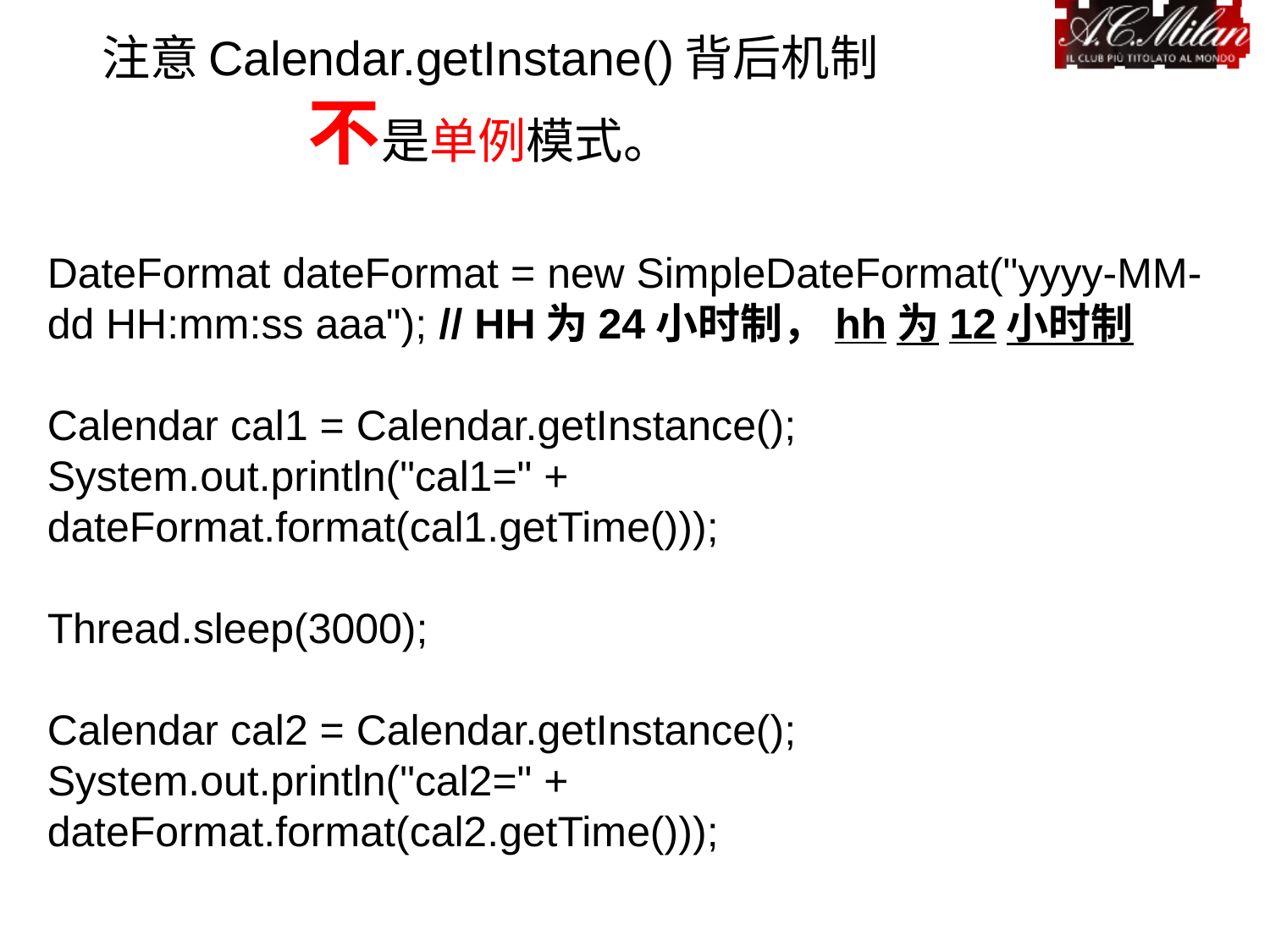

注意Calendar.getInstane()背后机制不是单例模式。

DateFormat dateFormat = new SimpleDateFormat("yyyy-MM-dd HH:mm:ss aaa"); // HH为24小时制，hh为12小时制

Calendar cal1 = Calendar.getInstance();
System.out.println("cal1=" + dateFormat.format(cal1.getTime()));

Thread.sleep(3000);

Calendar cal2 = Calendar.getInstance();
System.out.println("cal2=" + dateFormat.format(cal2.getTime()));